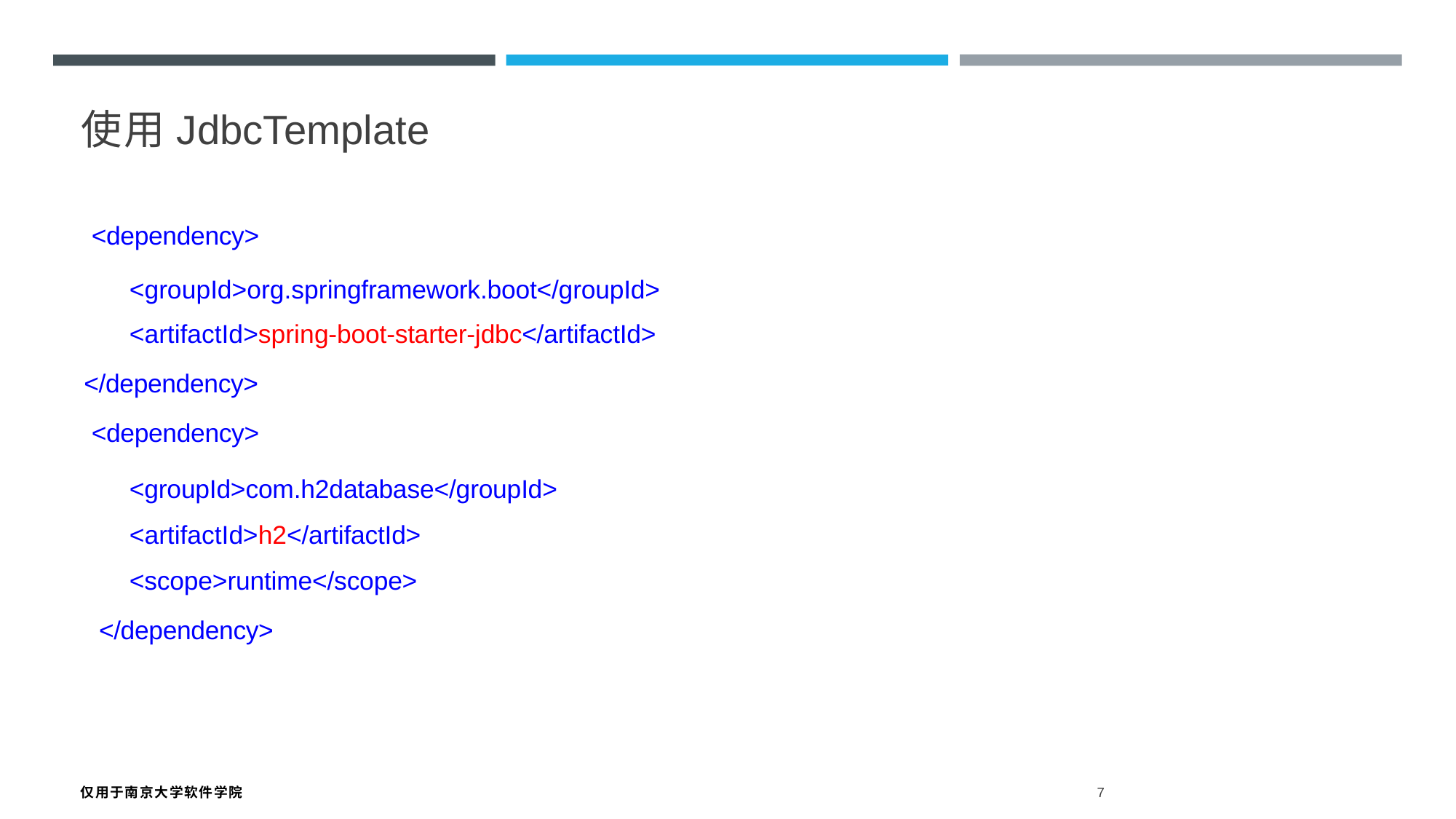

使用JdbcTemplate

<dependency>
<groupId>org.springframework.boot</groupId> <artifactId>spring-boot-starter-jdbc</artifactId>
</dependency>
<dependency>
<groupId>com.h2database</groupId>                 <artifactId>h2</artifactId>
<scope>runtime</scope>
</dependency>

仅用于南京大学软件学院                                                                                                                                                                                                                                                                                 7